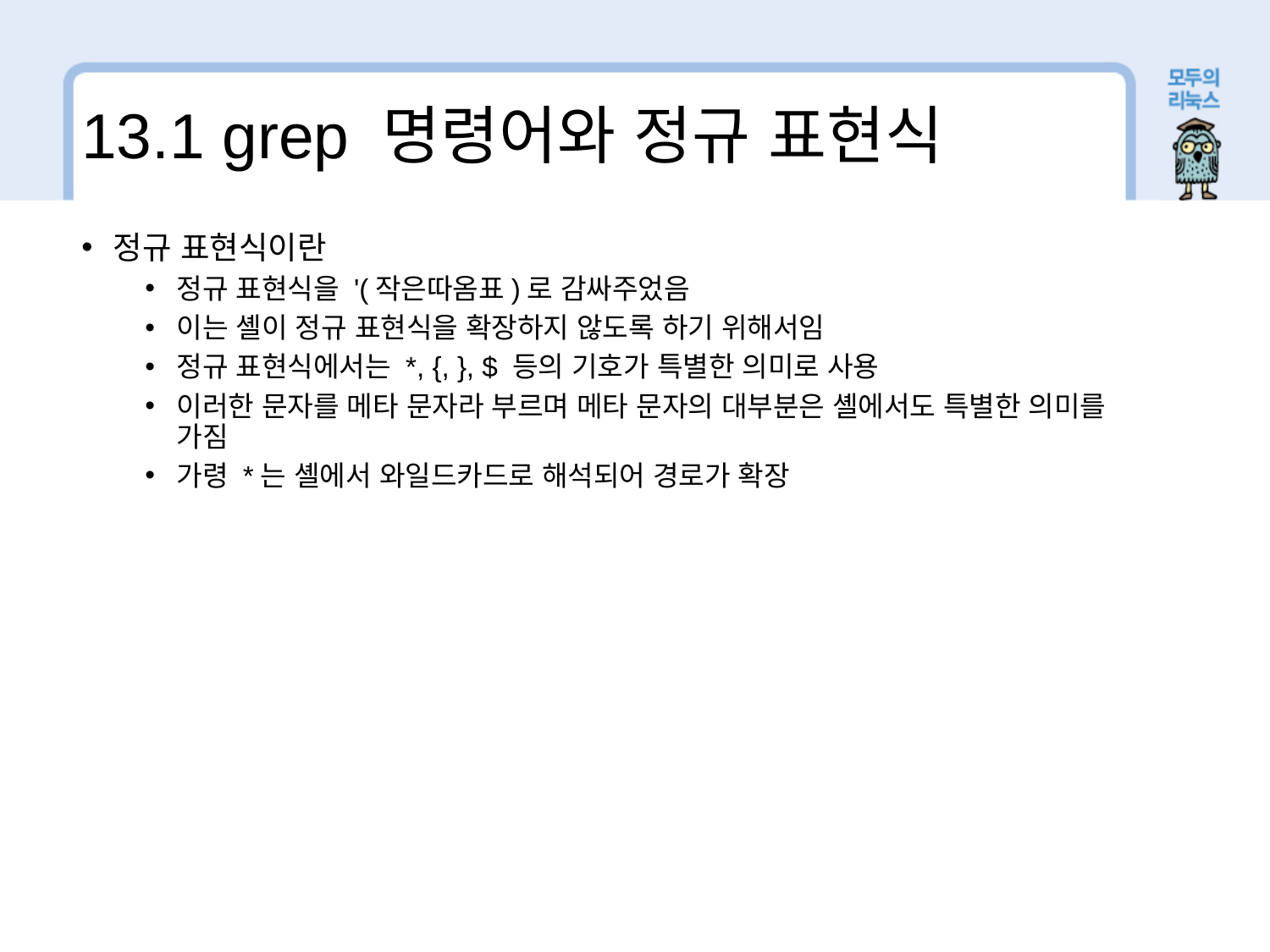

13.1 grep 명령어와 정규 표현식
정규 표현식이란
정규 표현식을 '(작은따옴표)로 감싸주었음
이는 셸이 정규 표현식을 확장하지 않도록 하기 위해서임
정규 표현식에서는 *, {, }, $ 등의 기호가 특별한 의미로 사용
이러한 문자를 메타 문자라 부르며 메타 문자의 대부분은 셸에서도 특별한 의미를 가짐
가령 *는 셸에서 와일드카드로 해석되어 경로가 확장